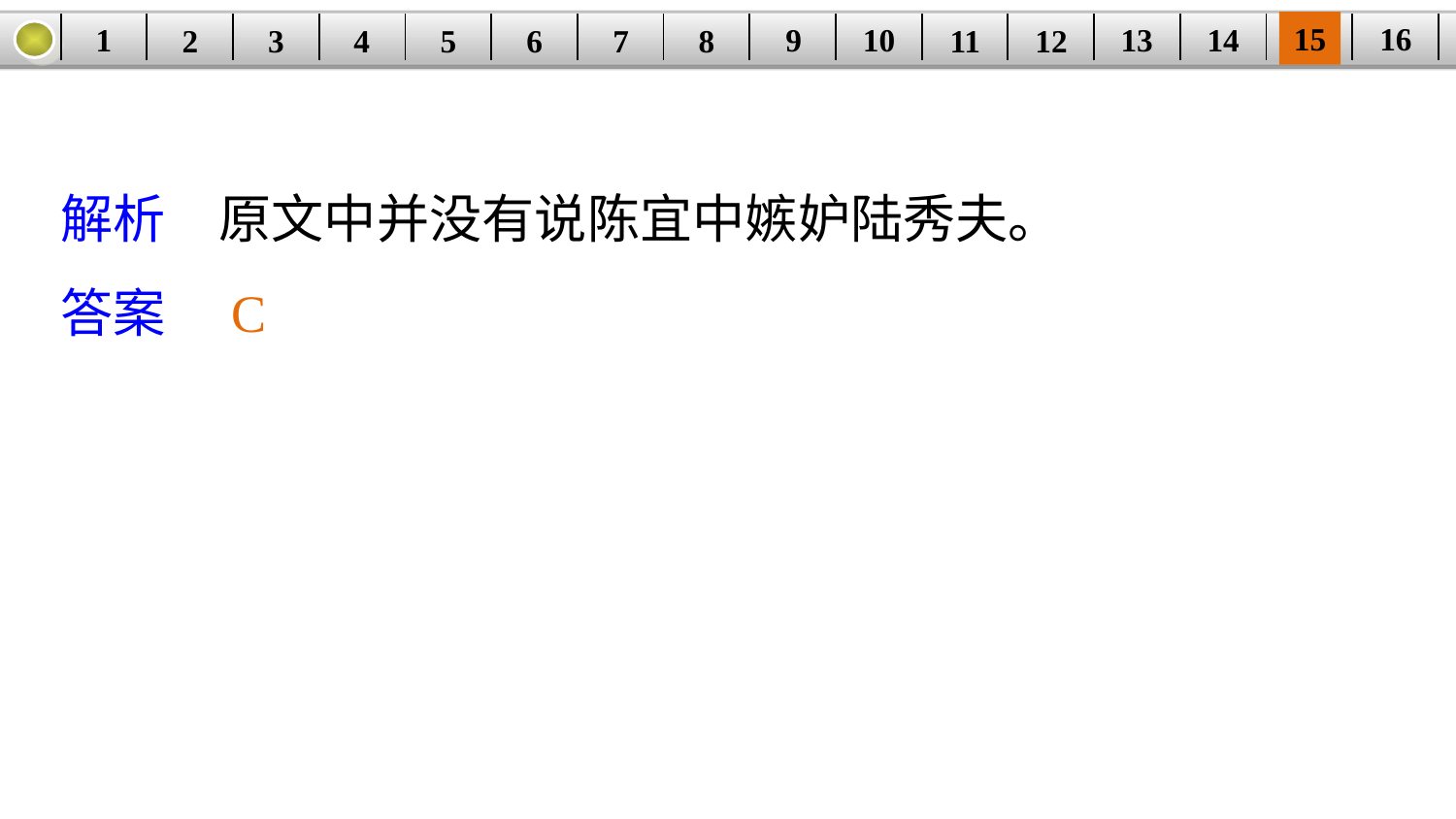

16

15
14
9
10
1
13
3
4
5
6
8
11
2
12
|  |  |  |  |  |  |  |  |  |  |  |  |  |  |  |  |
| --- | --- | --- | --- | --- | --- | --- | --- | --- | --- | --- | --- | --- | --- | --- | --- |
7

解析　原文中并没有说陈宜中嫉妒陆秀夫。
答案　C